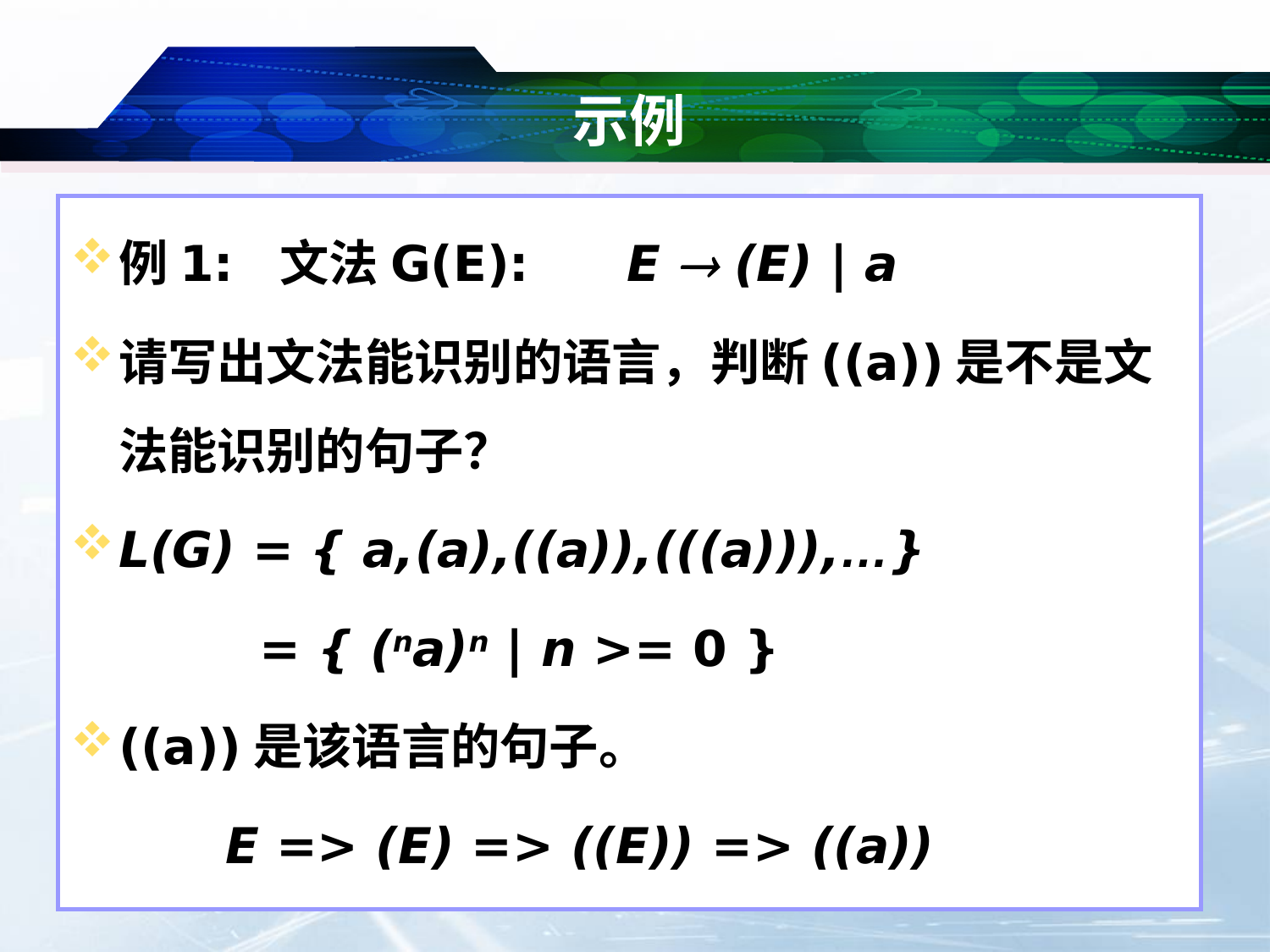

# 示例
例1:  文法G(E): 	E → (E) | a
请写出文法能识别的语言，判断((a))是不是文法能识别的句子？
L(G) = { a,(a),((a)),(((a))),…}
           = { (na)n | n >= 0 }
((a))是该语言的句子。
         E => (E) => ((E)) => ((a))